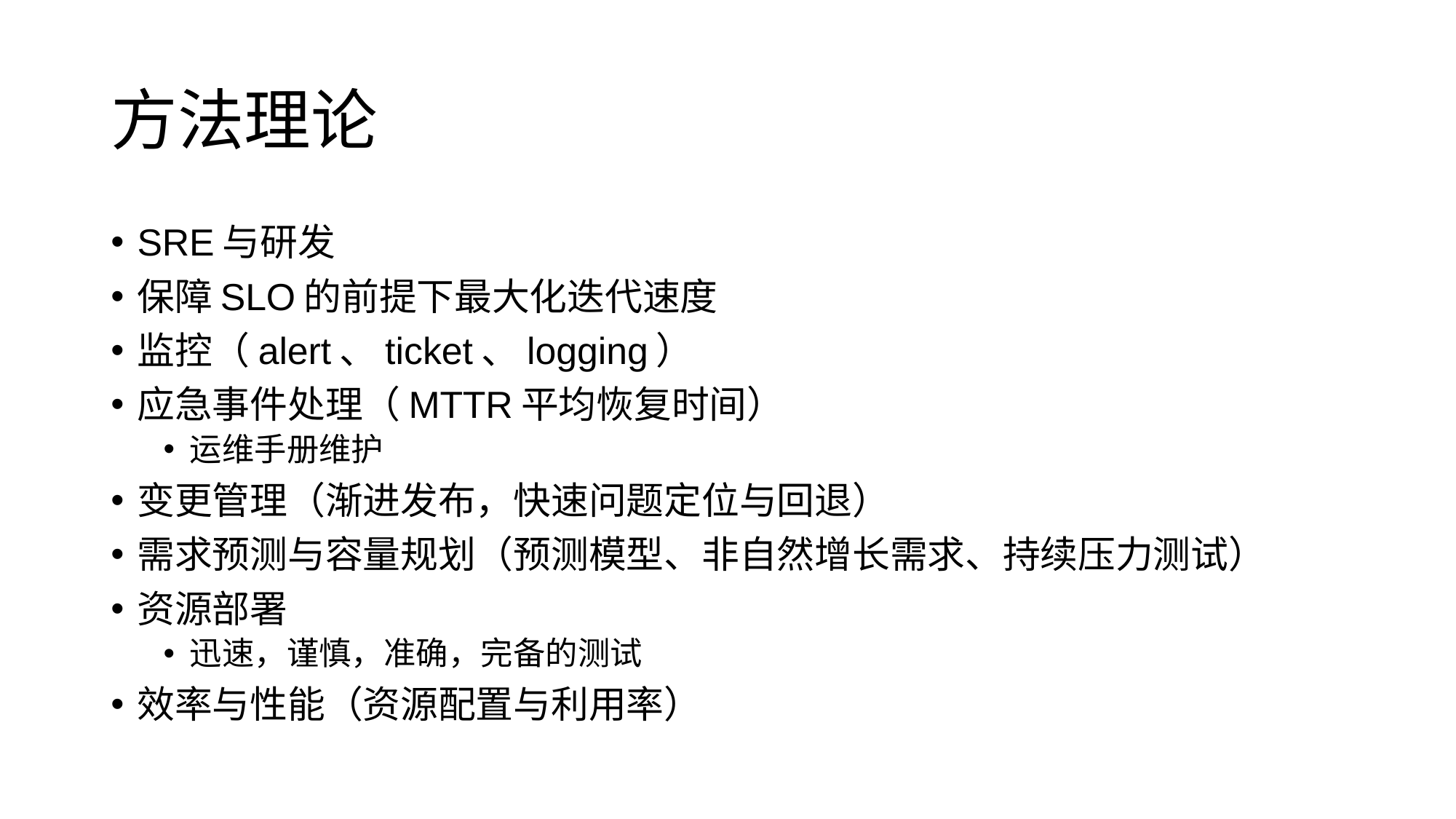

# 方法理论
SRE与研发
保障SLO的前提下最大化迭代速度
监控（alert、ticket、logging）
应急事件处理（MTTR平均恢复时间）
运维手册维护
变更管理（渐进发布，快速问题定位与回退）
需求预测与容量规划（预测模型、非自然增长需求、持续压力测试）
资源部署
迅速，谨慎，准确，完备的测试
效率与性能（资源配置与利用率）